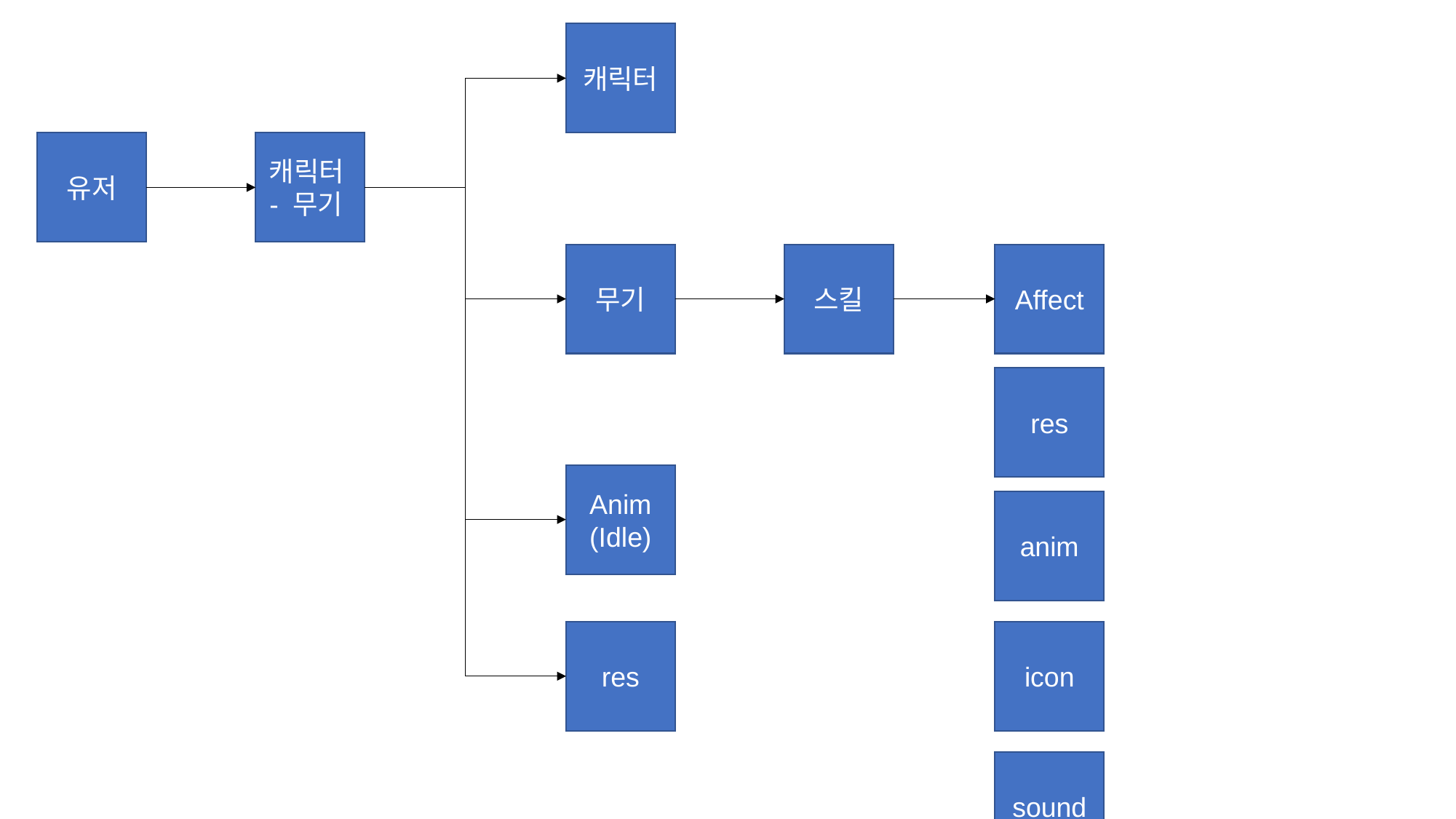

캐릭터
유저
캐릭터- 무기
무기
스킬
Affect
res
Anim
(Idle)
anim
res
icon
sound